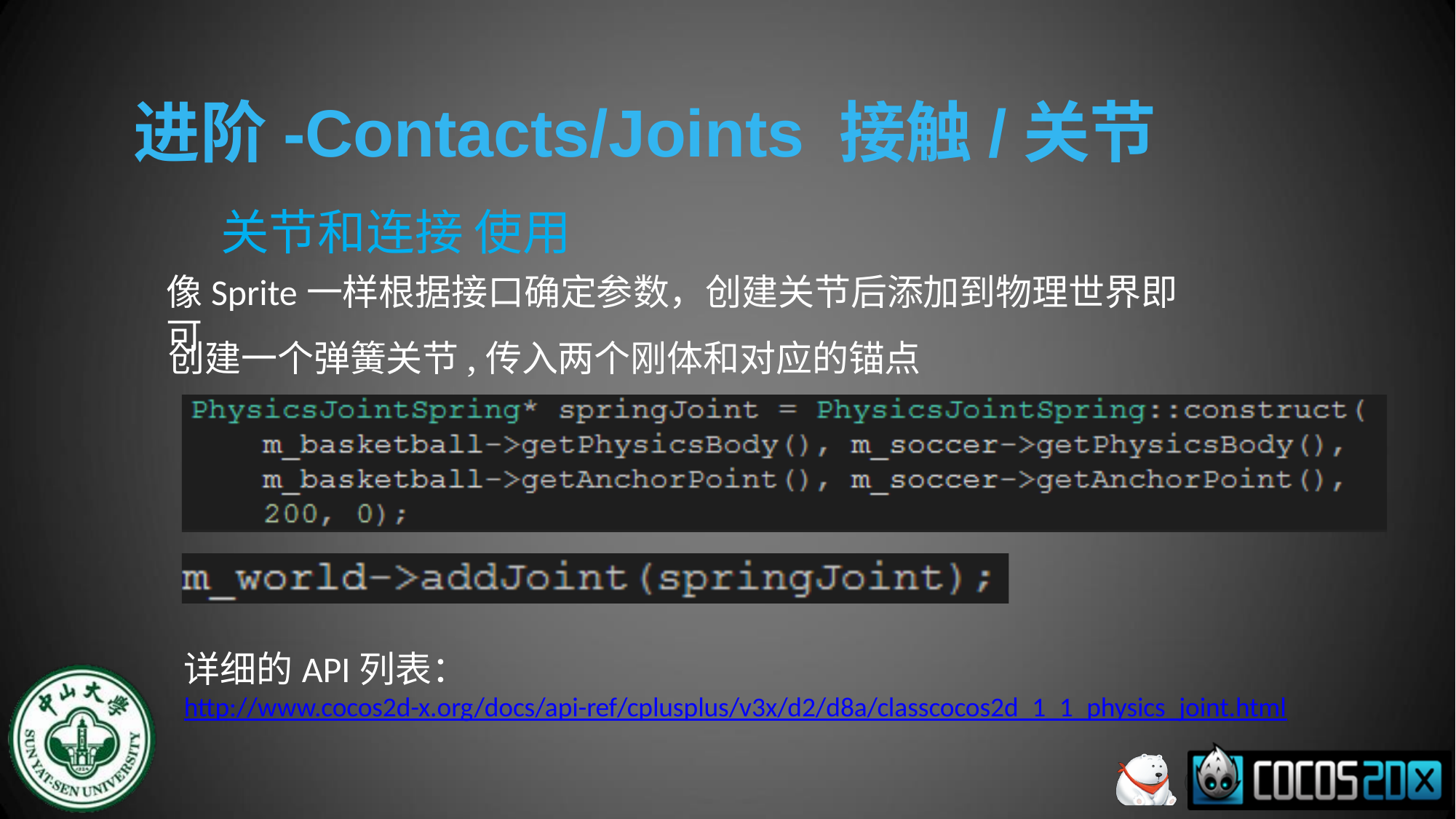

# 进阶-Contacts/Joints 接触/关节
关节和连接 使用
像Sprite一样根据接口确定参数，创建关节后添加到物理世界即可
 创建一个弹簧关节,传入两个刚体和对应的锚点

详细的API列表：
http://www.cocos2d-x.org/docs/api-ref/cplusplus/v3x/d2/d8a/classcocos2d_1_1_physics_joint.html